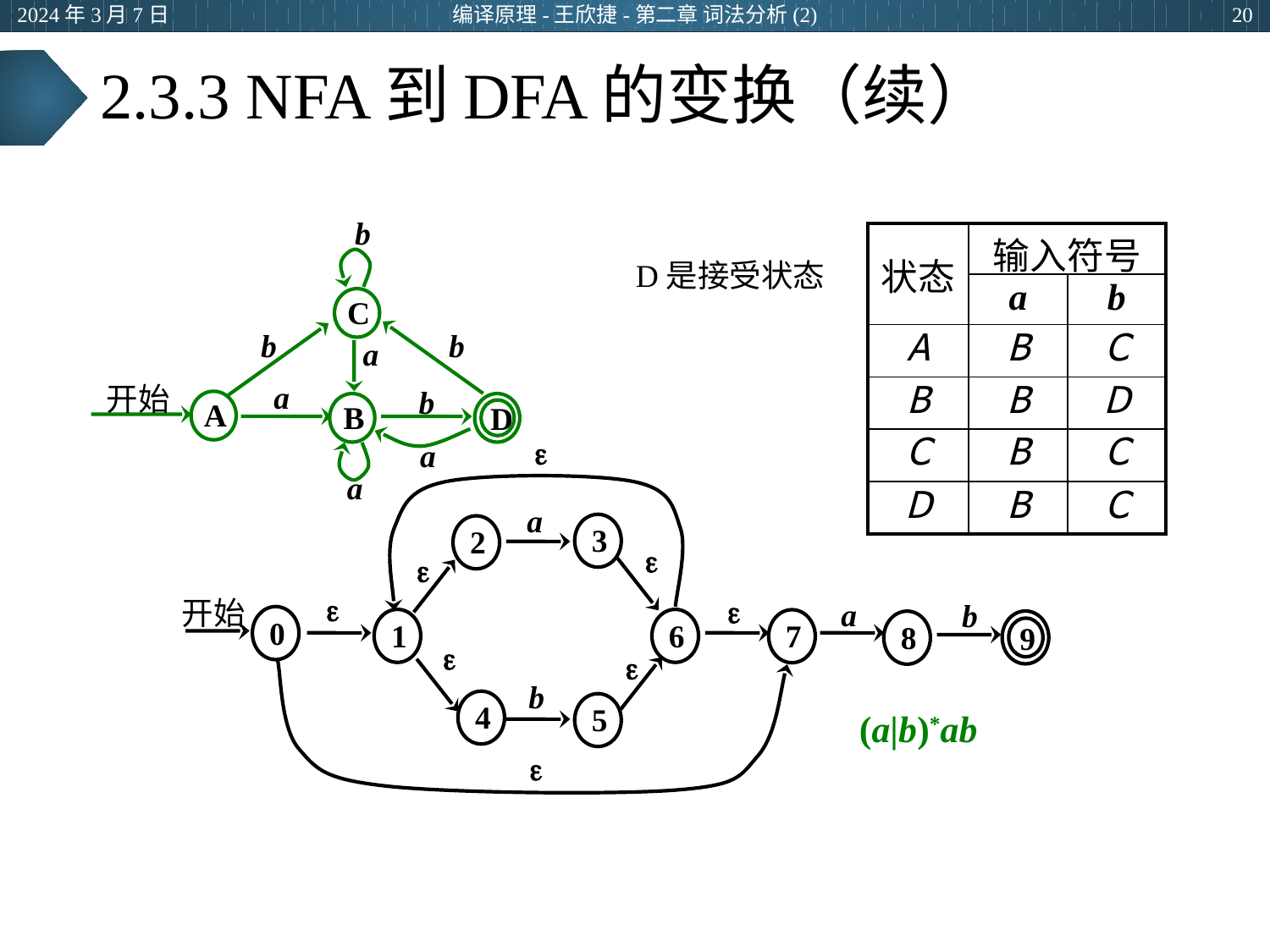

2024年3月7日
编译原理-王欣捷-第二章 词法分析(2)
20
# 2.3.3 NFA到DFA的变换（续）
b

C

b
b
a

开始
a
b
A
B

D

a

a
| 状态 | 输入符号 |  |
| --- | --- | --- |
|  | a | b |
| A | B | C |
| B | B | D |
| C | B | C |
| D | B | C |
D是接受状态
ε

a
3
2
ε

ε

ε
开始
ε
b
a
0
1
6
7

9
8

ε
ε

b
4
5

ε
(a|b)*ab